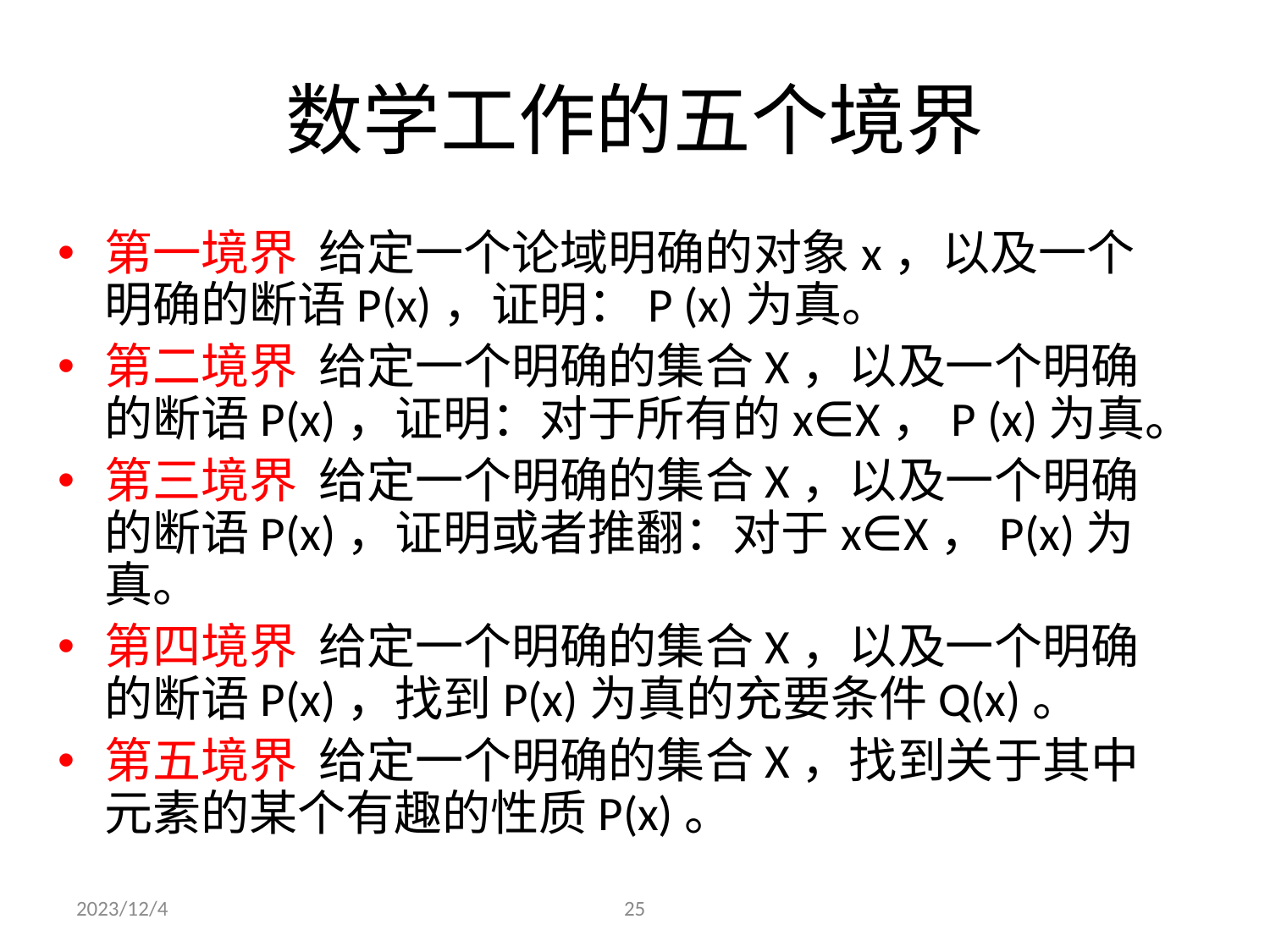

# 数学工作的五个境界
第一境界  给定一个论域明确的对象x，以及一个明确的断语P(x)，证明：P (x)为真。
第二境界  给定一个明确的集合X，以及一个明确的断语P(x)，证明：对于所有的x∈X，P (x)为真。
第三境界  给定一个明确的集合X，以及一个明确的断语P(x)，证明或者推翻：对于x∈X，P(x)为真。
第四境界  给定一个明确的集合X，以及一个明确的断语P(x)，找到P(x)为真的充要条件Q(x)。
第五境界  给定一个明确的集合X，找到关于其中元素的某个有趣的性质P(x)。
2023/12/4
25